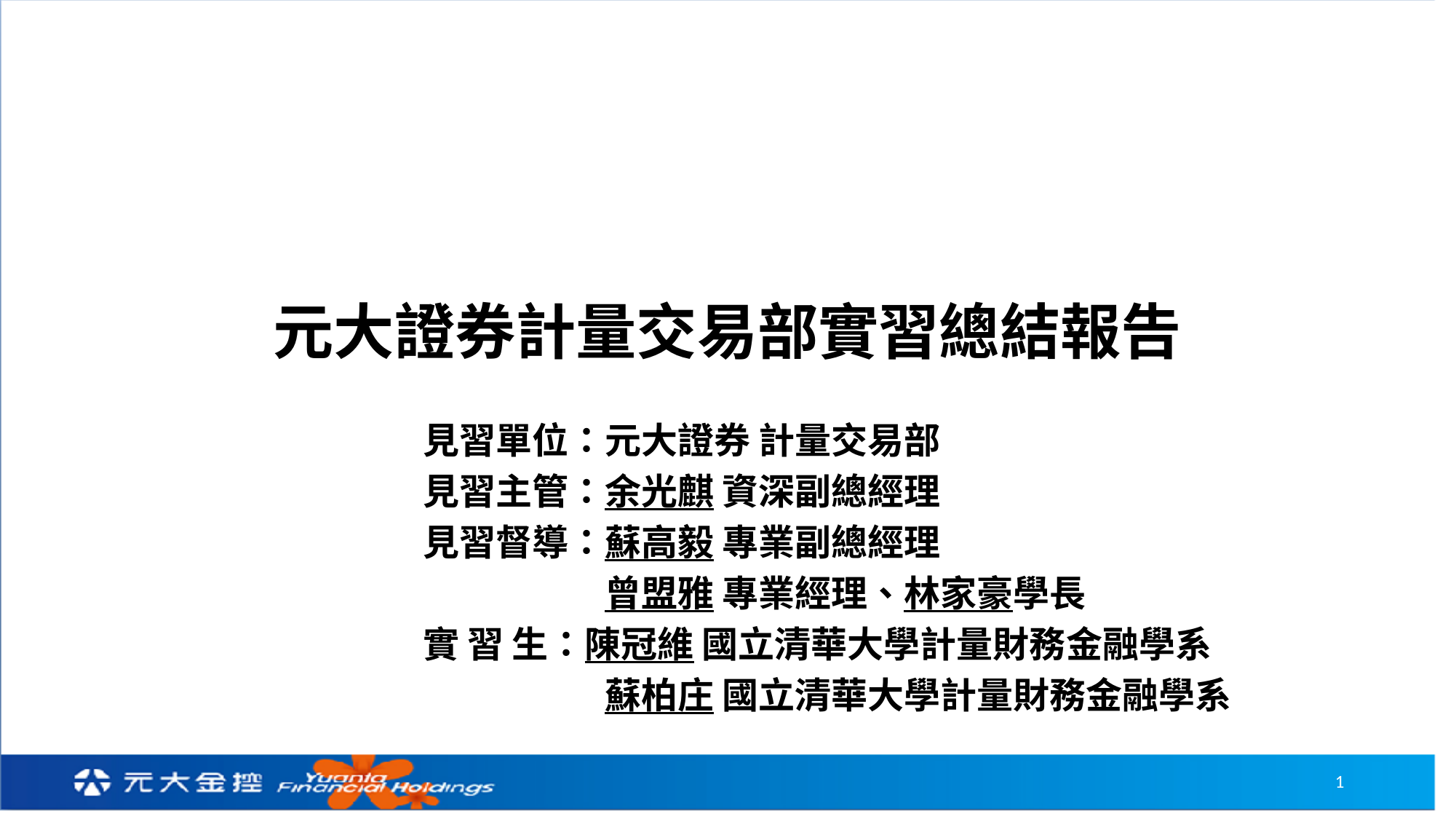

# 元大證券計量交易部實習總結報告
見習單位：元大證券 計量交易部
見習主管：余光麒 資深副總經理
見習督導：蘇高毅 專業副總經理
　　　　　曾盟雅 專業經理、林家豪學長
實 習 生：陳冠維 國立清華大學計量財務金融學系
　　　　　蘇柏庄 國立清華大學計量財務金融學系
1